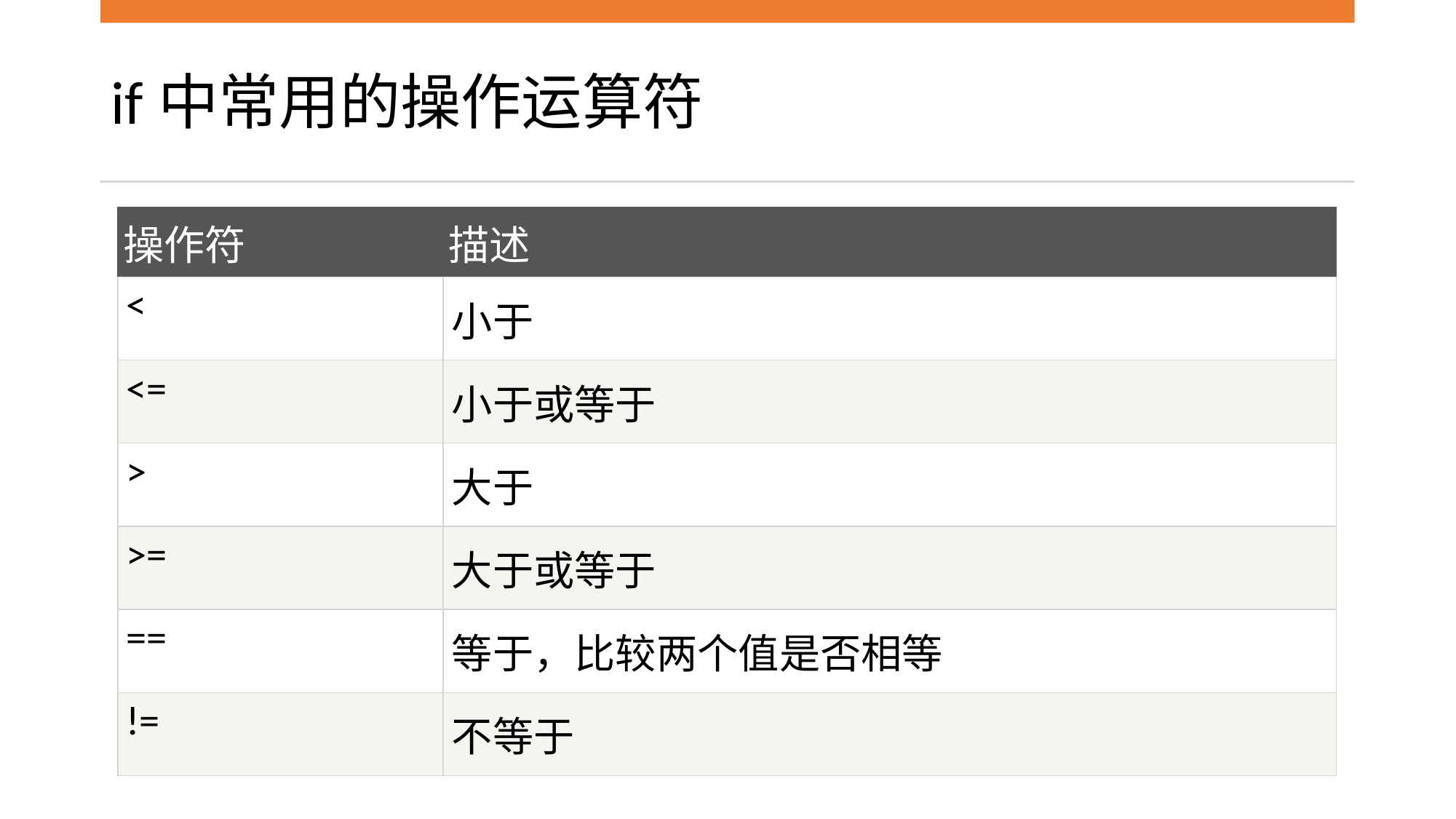

# if中常用的操作运算符

| 操作符 | 描述 |
| --- | --- |
| < | 小于 |
| <= | 小于或等于 |
| > | 大于 |
| >= | 大于或等于 |
| == | 等于，比较两个值是否相等 |
| != | 不等于 |